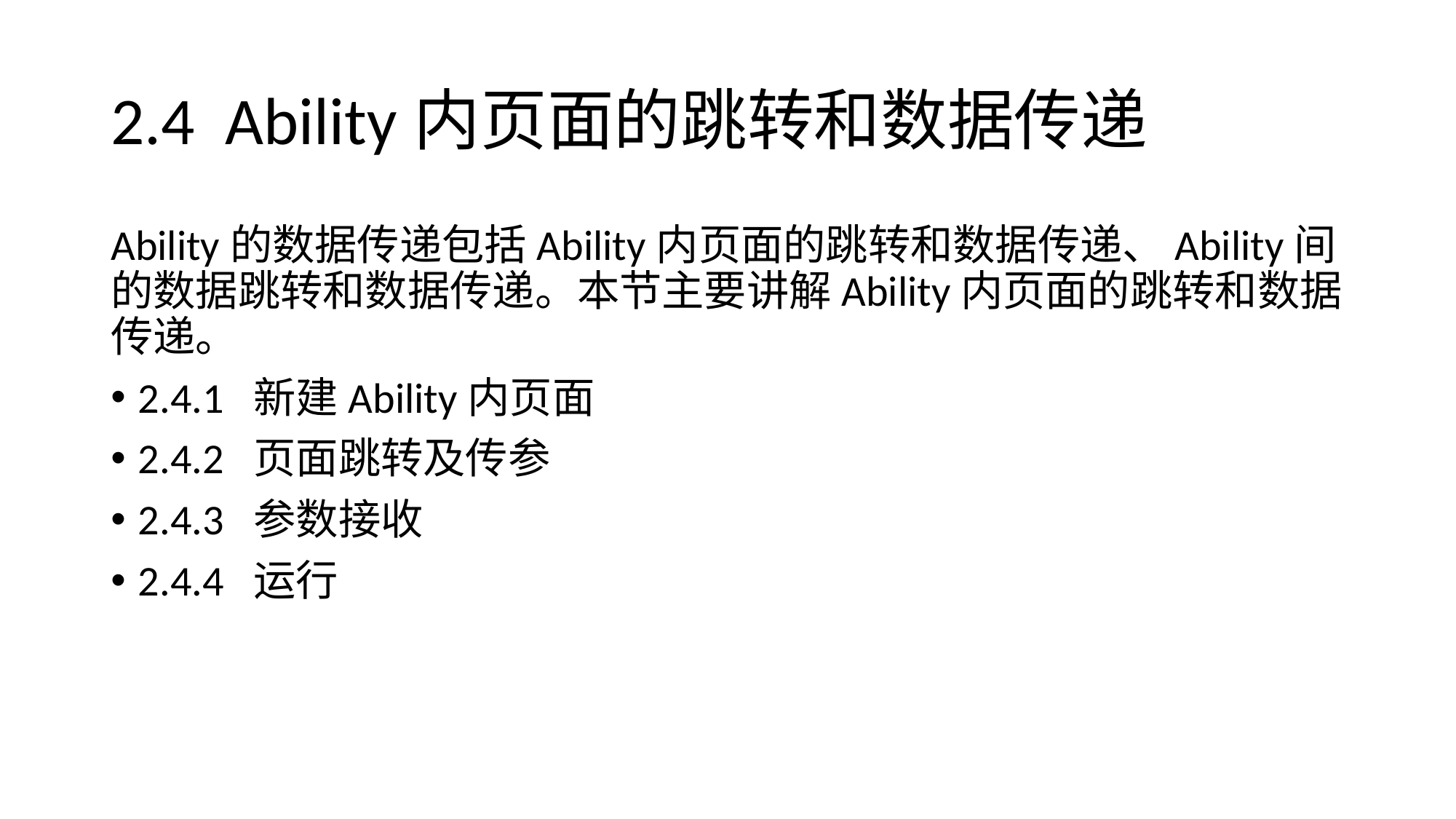

# 2.4  Ability内页面的跳转和数据传递
Ability的数据传递包括Ability内页面的跳转和数据传递、Ability间的数据跳转和数据传递。本节主要讲解Ability内页面的跳转和数据传递。
2.4.1  新建Ability内页面
2.4.2  页面跳转及传参
2.4.3  参数接收
2.4.4  运行